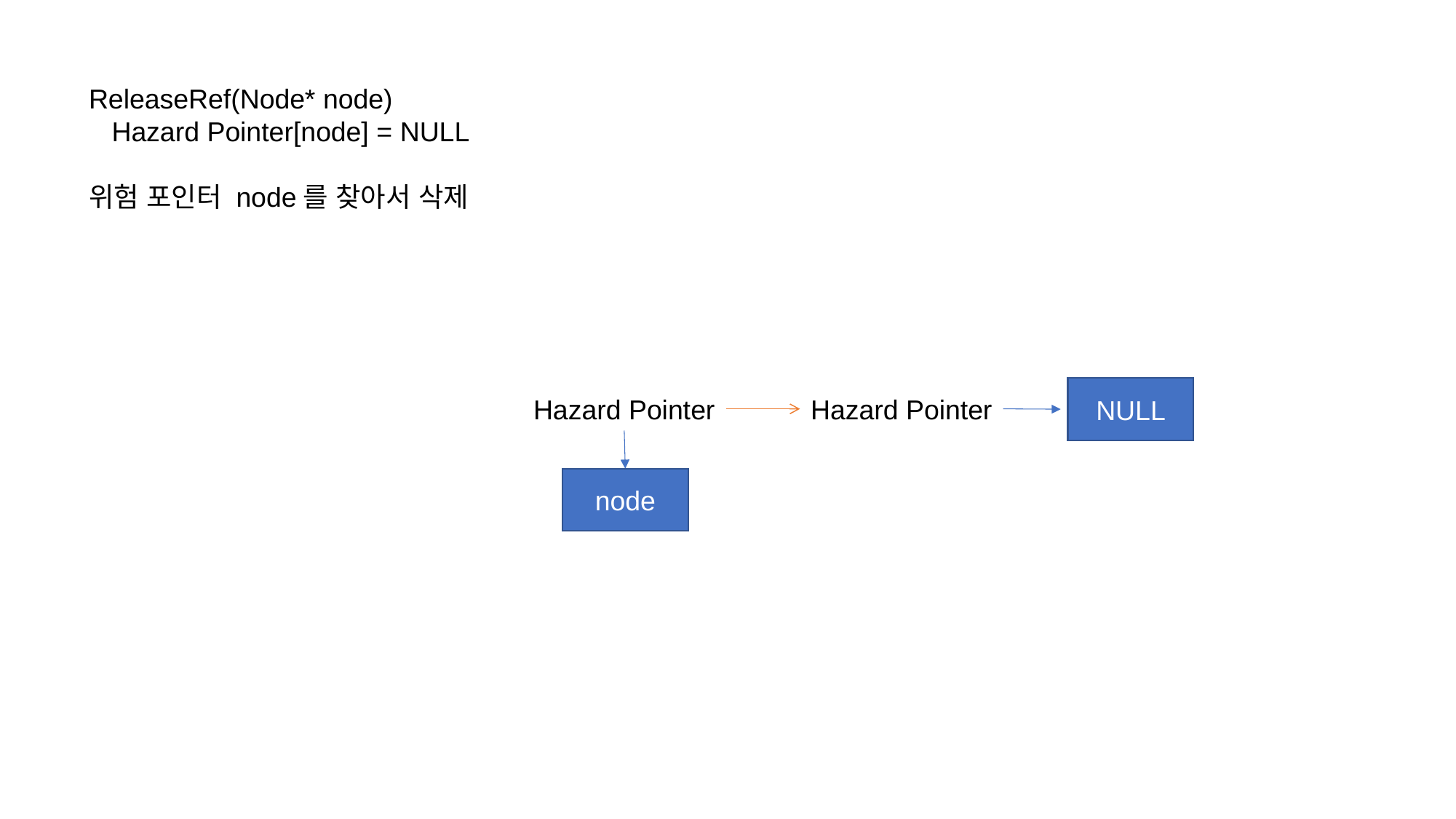

ReleaseRef(Node* node)
   Hazard Pointer[node] = NULL

위험 포인터 node를 찾아서 삭제
NULL
Hazard Pointer
Hazard Pointer
node